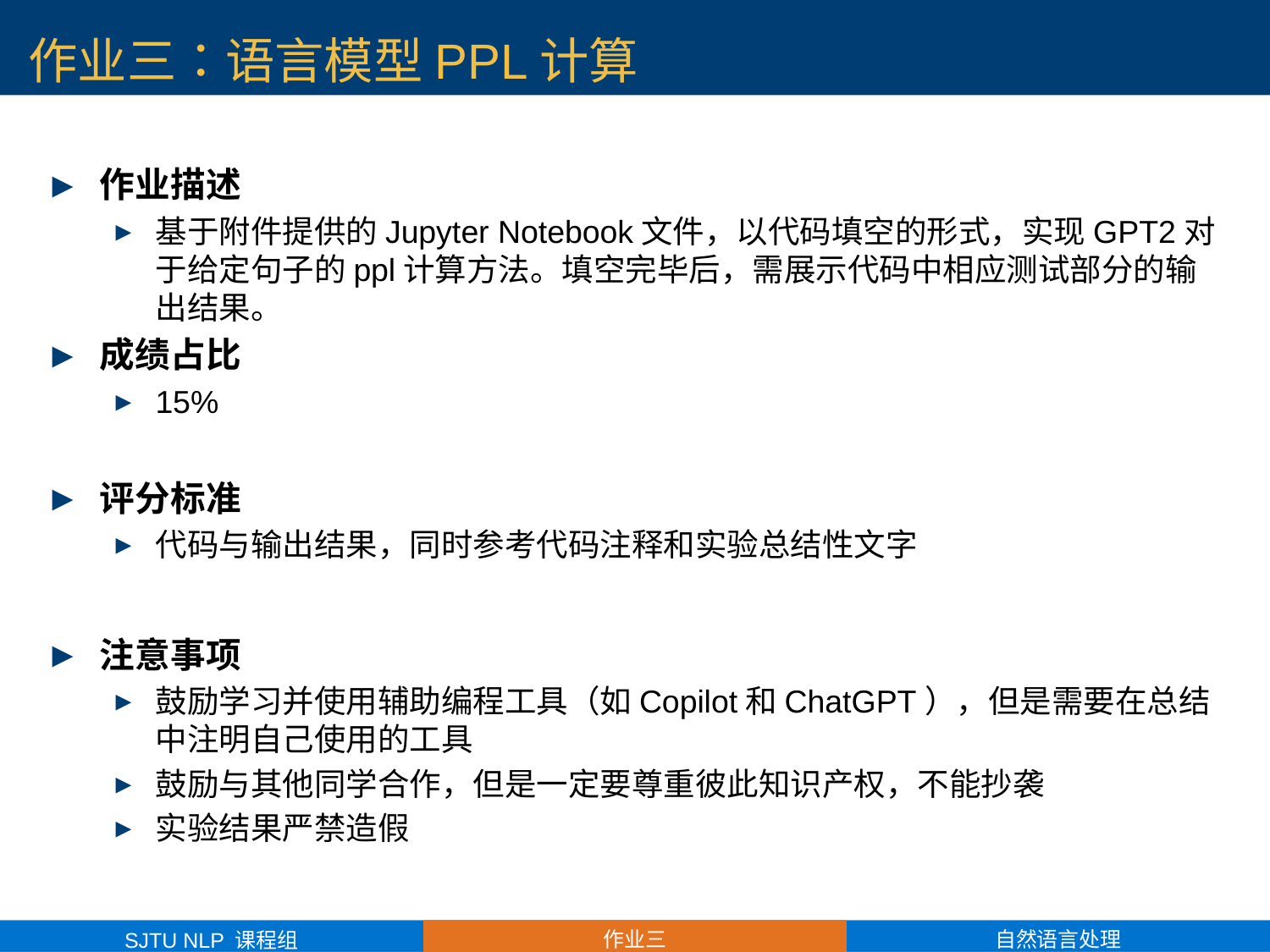

# 作业三：语言模型PPL计算
作业描述
基于附件提供的Jupyter Notebook文件，以代码填空的形式，实现GPT2对于给定句子的ppl计算方法。填空完毕后，需展示代码中相应测试部分的输出结果。
成绩占比
15%

评分标准
代码与输出结果，同时参考代码注释和实验总结性文字

注意事项
鼓励学习并使用辅助编程工具（如Copilot和ChatGPT），但是需要在总结中注明自己使用的工具
鼓励与其他同学合作，但是一定要尊重彼此知识产权，不能抄袭
实验结果严禁造假